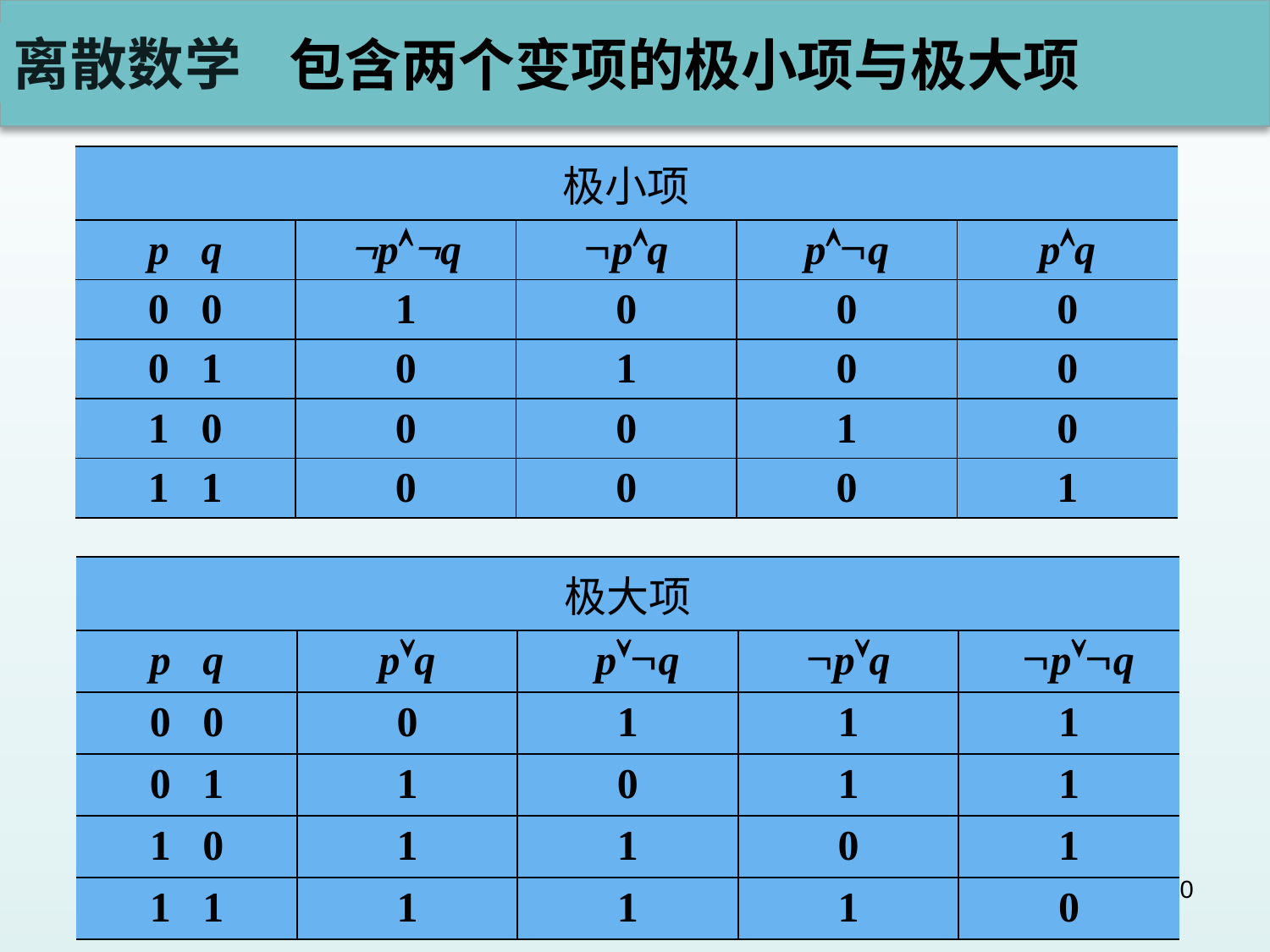

# 包含两个变项的极小项与极大项
| 极小项 |  |  |  |  |
| --- | --- | --- | --- | --- |
| p q | ¬p∧¬q | ¬p∧q | p∧¬q | p∧q |
| 0 0 | 1 | 0 | 0 | 0 |
| 0 1 | 0 | 1 | 0 | 0 |
| 1 0 | 0 | 0 | 1 | 0 |
| 1 1 | 0 | 0 | 0 | 1 |
| 极大项 |  |  |  |  |
| --- | --- | --- | --- | --- |
| p q | p∨q | p∨¬q | ¬p∨q | ¬p∨¬q |
| 0 0 | 0 | 1 | 1 | 1 |
| 0 1 | 1 | 0 | 1 | 1 |
| 1 0 | 1 | 1 | 0 | 1 |
| 1 1 | 1 | 1 | 1 | 0 |
20